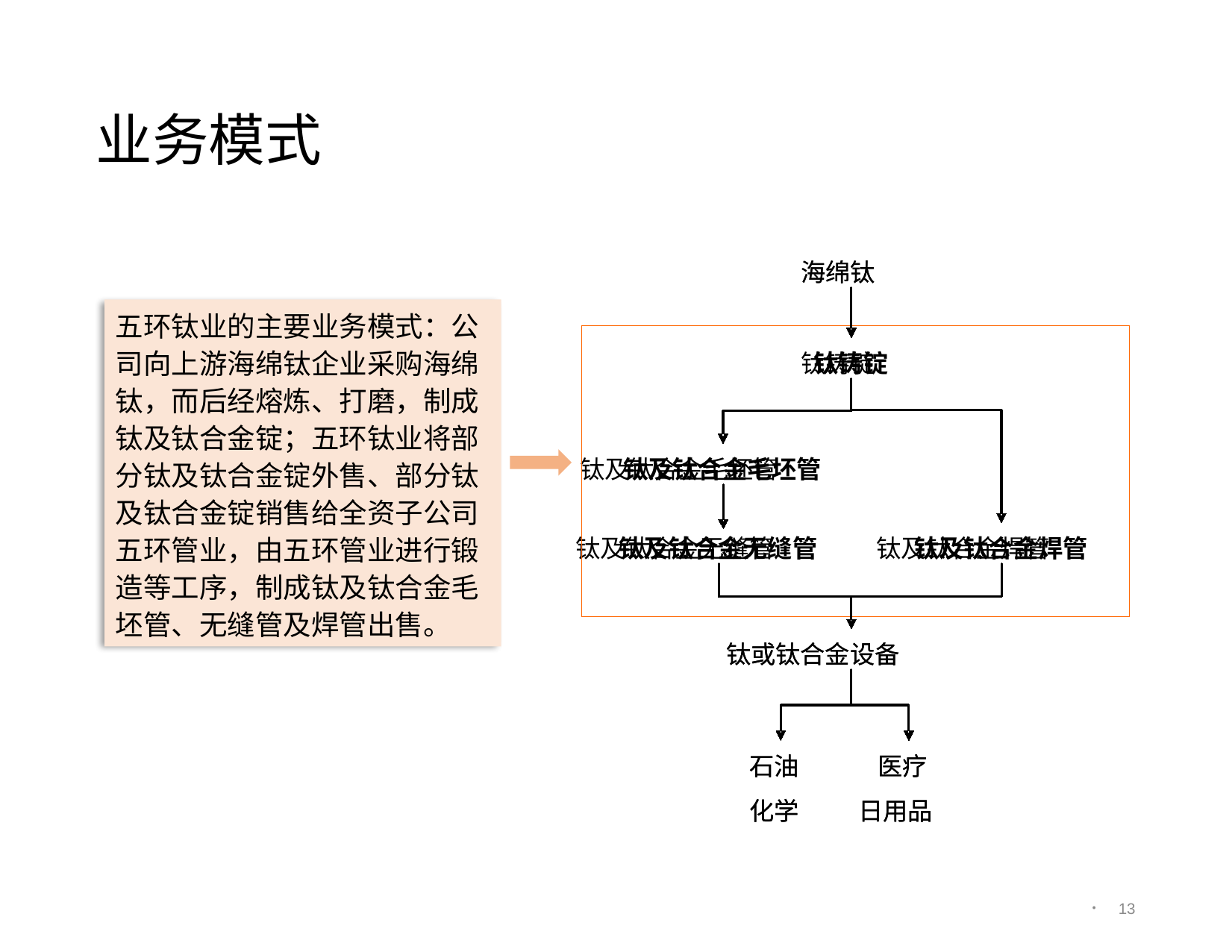

# 业务模式

海绵钛
海绵钛

钛铸锭
钛铸锭

钛及钛合金毛坯管
钛及钛合金毛坯管

钛及钛合金无缝管
钛及钛合金无缝管
钛及钛合金焊管
钛及钛合金焊管

钛或钛合金设备
钛或钛合金设备

石油
石油
医疗
医疗
化学
化学
日用品
日用品
五环钛业的主要业务模式：公司向上游海绵钛企业采购海绵钛，而后经熔炼、打磨，制成钛及钛合金锭；五环钛业将部分钛及钛合金锭外售、部分钛及钛合金锭销售给全资子公司五环管业，由五环管业进行锻造等工序，制成钛及钛合金毛坯管、无缝管及焊管出售。

13